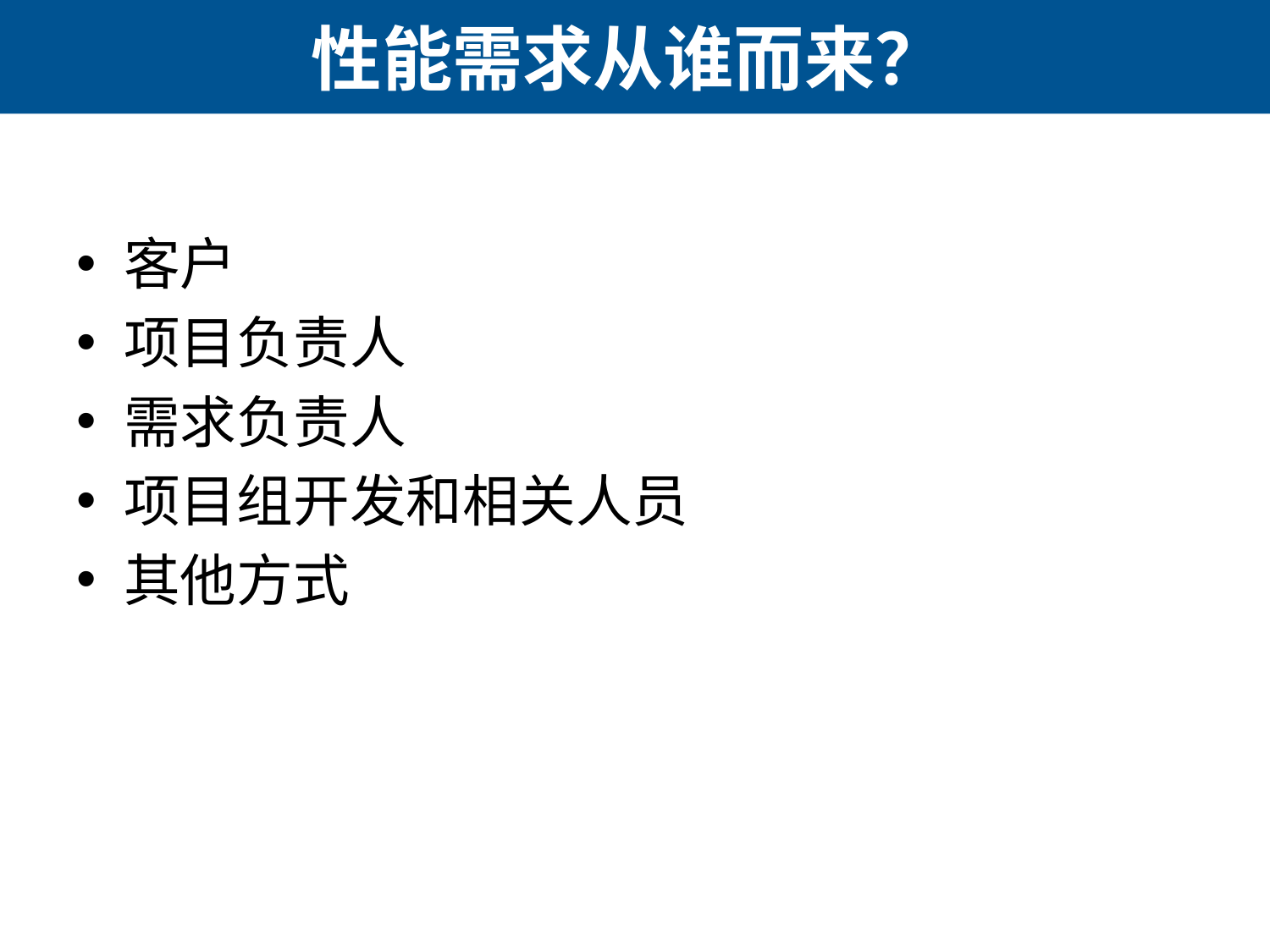

# 性能需求从谁而来？
客户
项目负责人
需求负责人
项目组开发和相关人员
其他方式